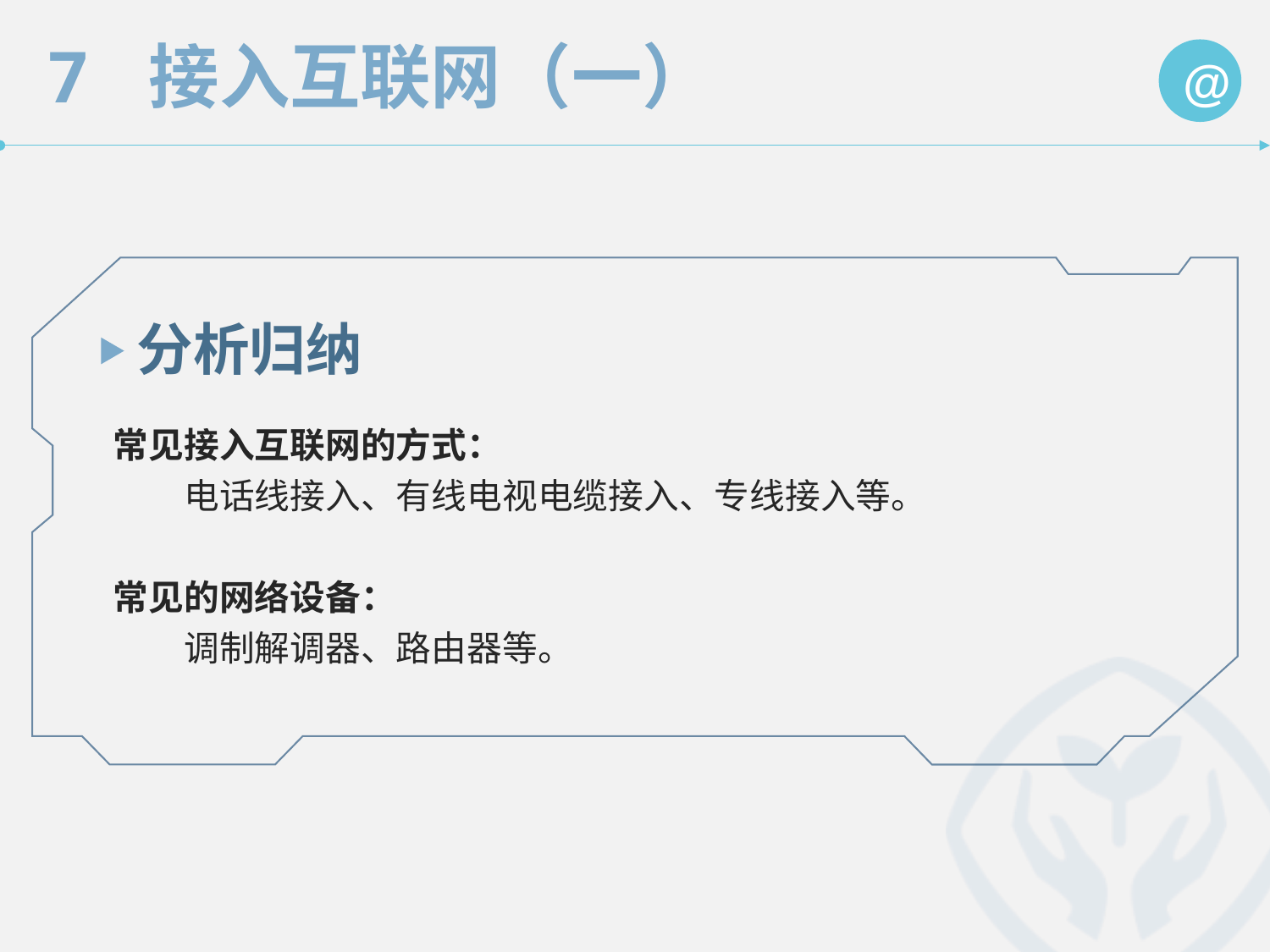

分析归纳

常见接入互联网的方式：
　　电话线接入、有线电视电缆接入、专线接入等。

常见的网络设备：
　　调制解调器、路由器等。